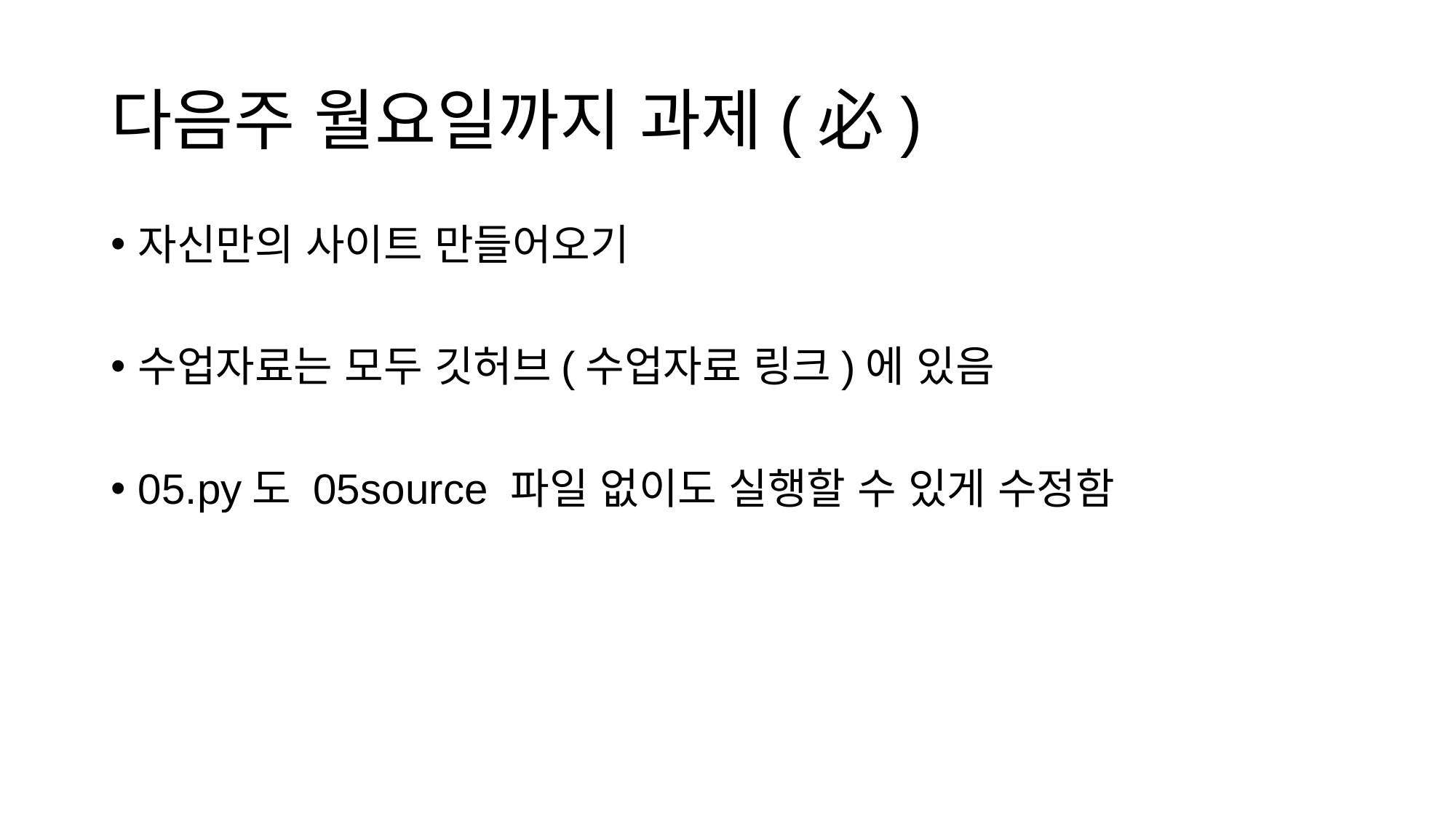

# 다음주 월요일까지 과제(必)
자신만의 사이트 만들어오기

수업자료는 모두 깃허브(수업자료 링크)에 있음

05.py도 05source 파일 없이도 실행할 수 있게 수정함